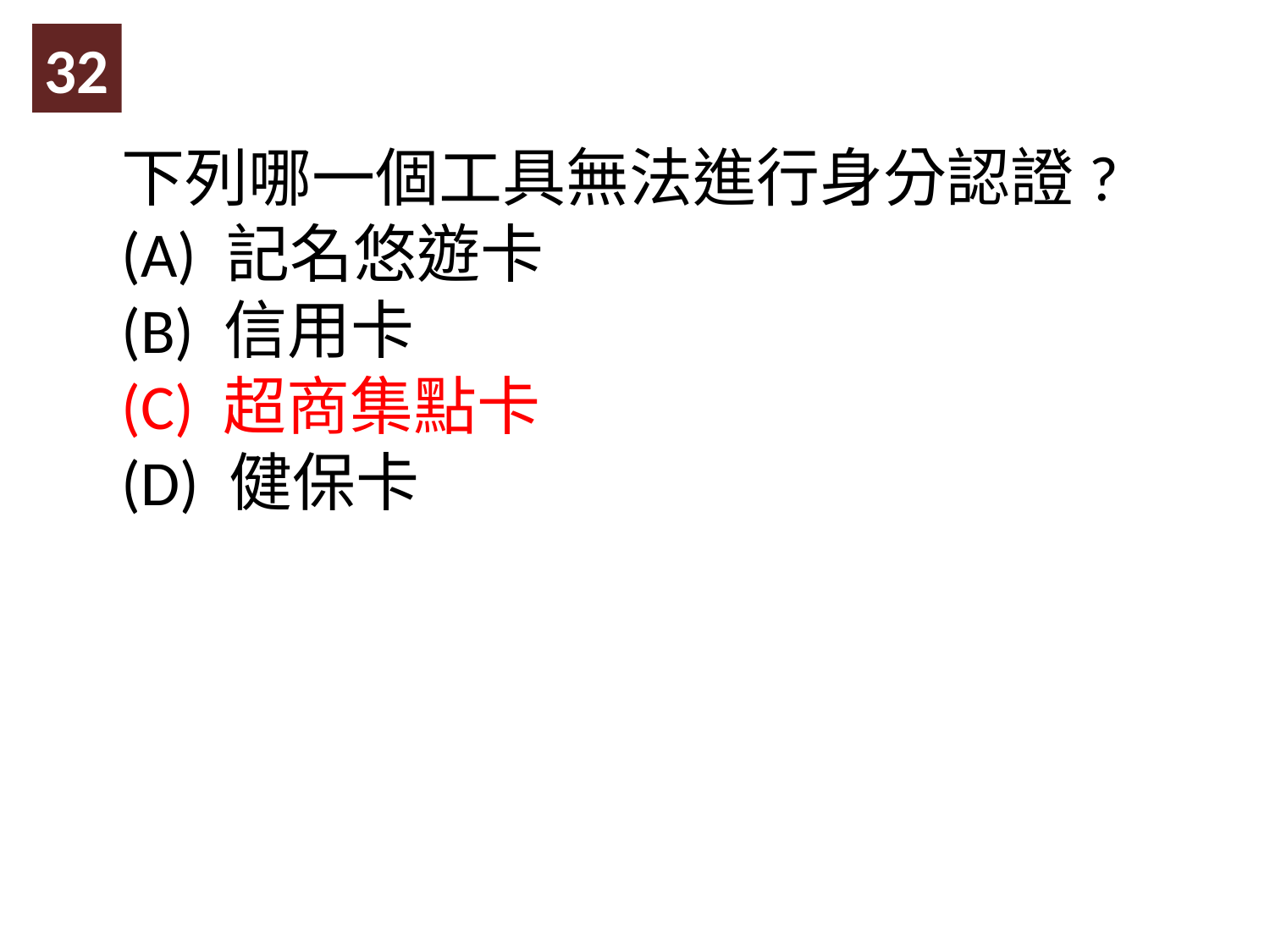

32
下列哪一個工具無法進行身分認證?
(A) 記名悠遊卡
(B) 信用卡
(C) 超商集點卡
(D) 健保卡